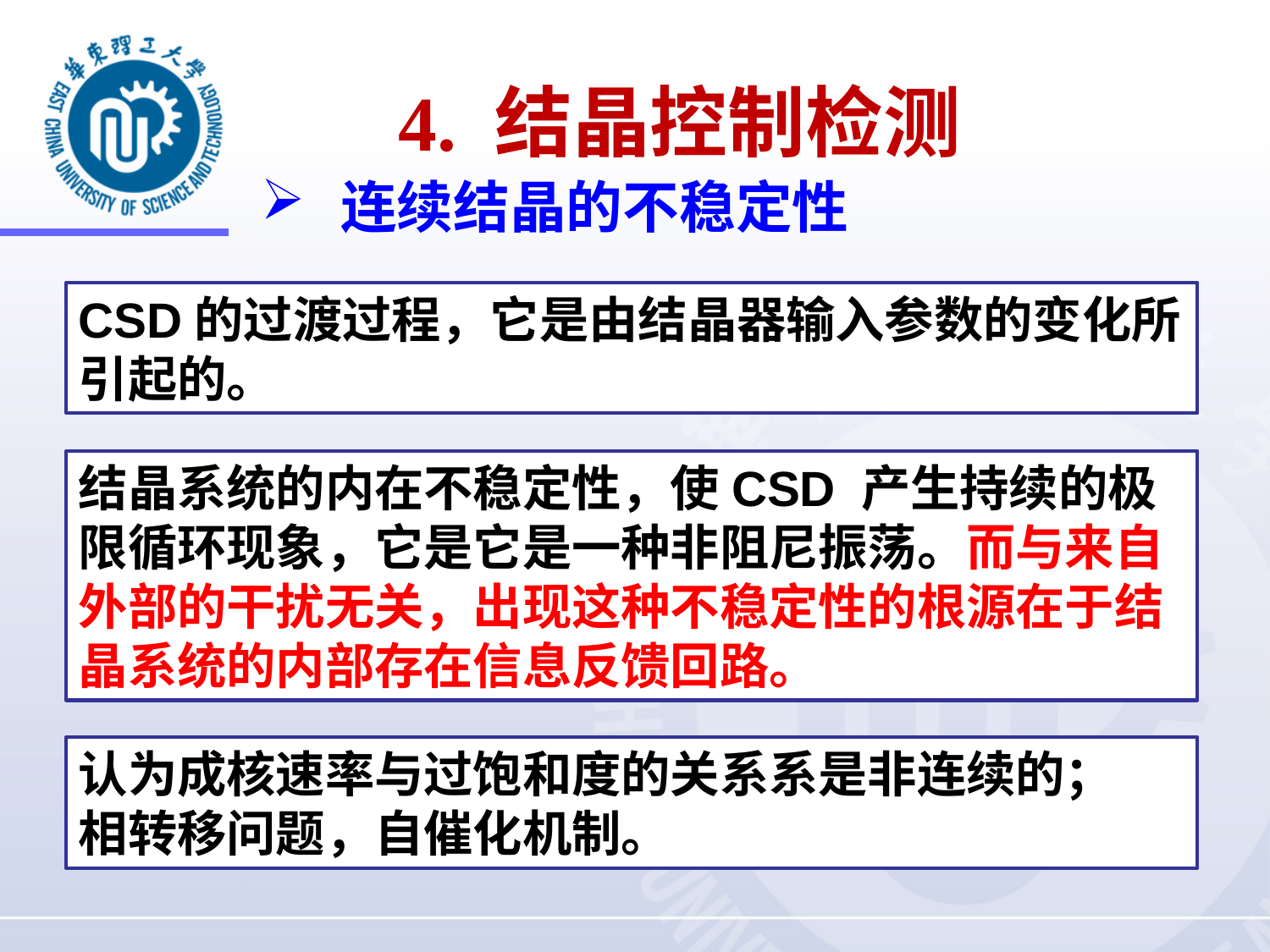

4. 结晶控制检测
连续结晶的不稳定性
CSD的过渡过程，它是由结晶器输入参数的变化所引起的。
结晶系统的内在不稳定性，使CSD 产生持续的极限循环现象，它是它是一种非阻尼振荡。而与来自外部的干扰无关，出现这种不稳定性的根源在于结晶系统的内部存在信息反馈回路。
认为成核速率与过饱和度的关系系是非连续的；
相转移问题，自催化机制。